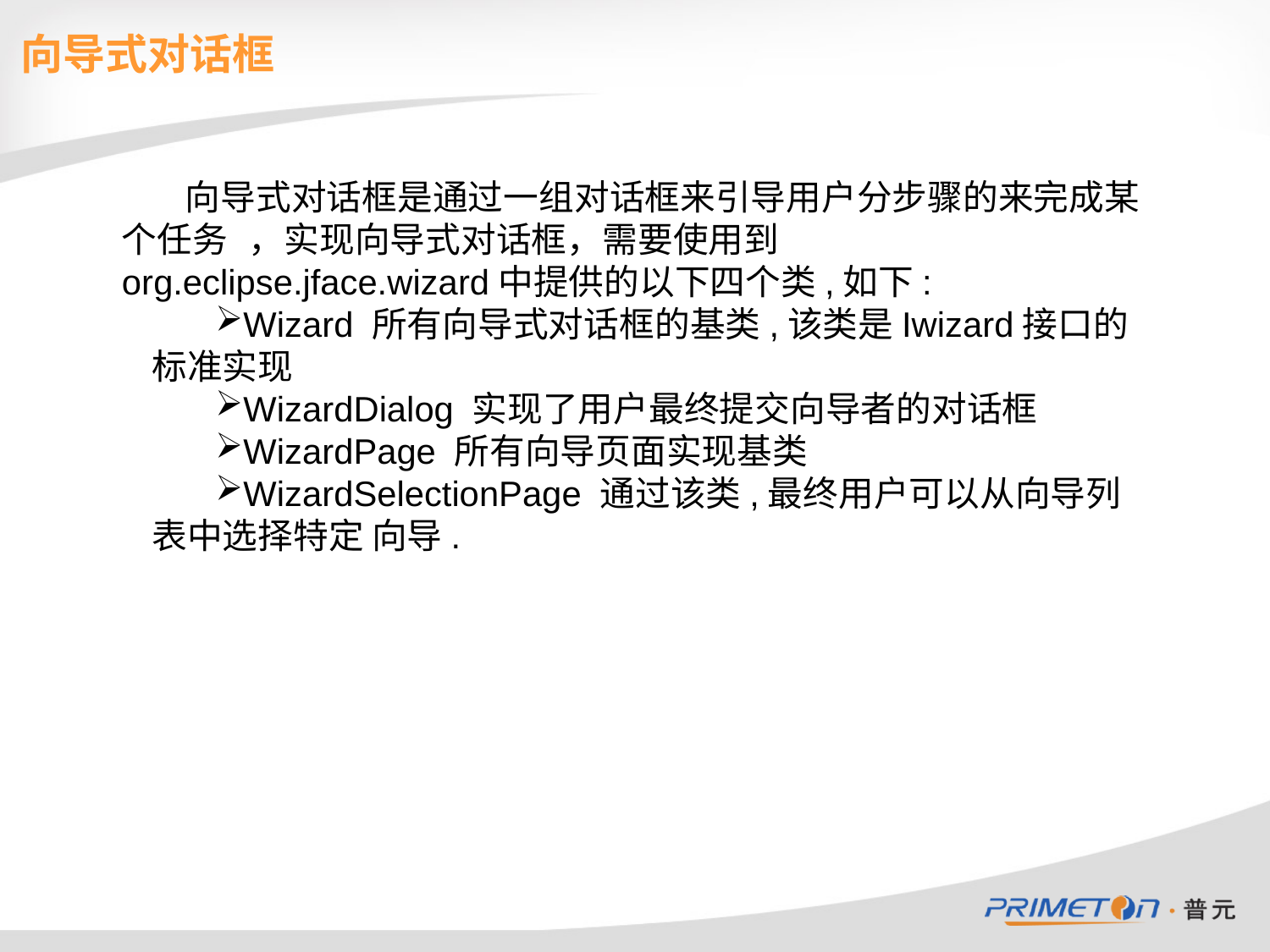

向导式对话框
向导式对话框是通过一组对话框来引导用户分步骤的来完成某个任务	，实现向导式对话框，需要使用到org.eclipse.jface.wizard中提供的以下四个类,如下:
Wizard 所有向导式对话框的基类,该类是Iwizard接口的标准实现
WizardDialog 实现了用户最终提交向导者的对话框
WizardPage 所有向导页面实现基类
WizardSelectionPage 通过该类,最终用户可以从向导列表中选择特定 向导.